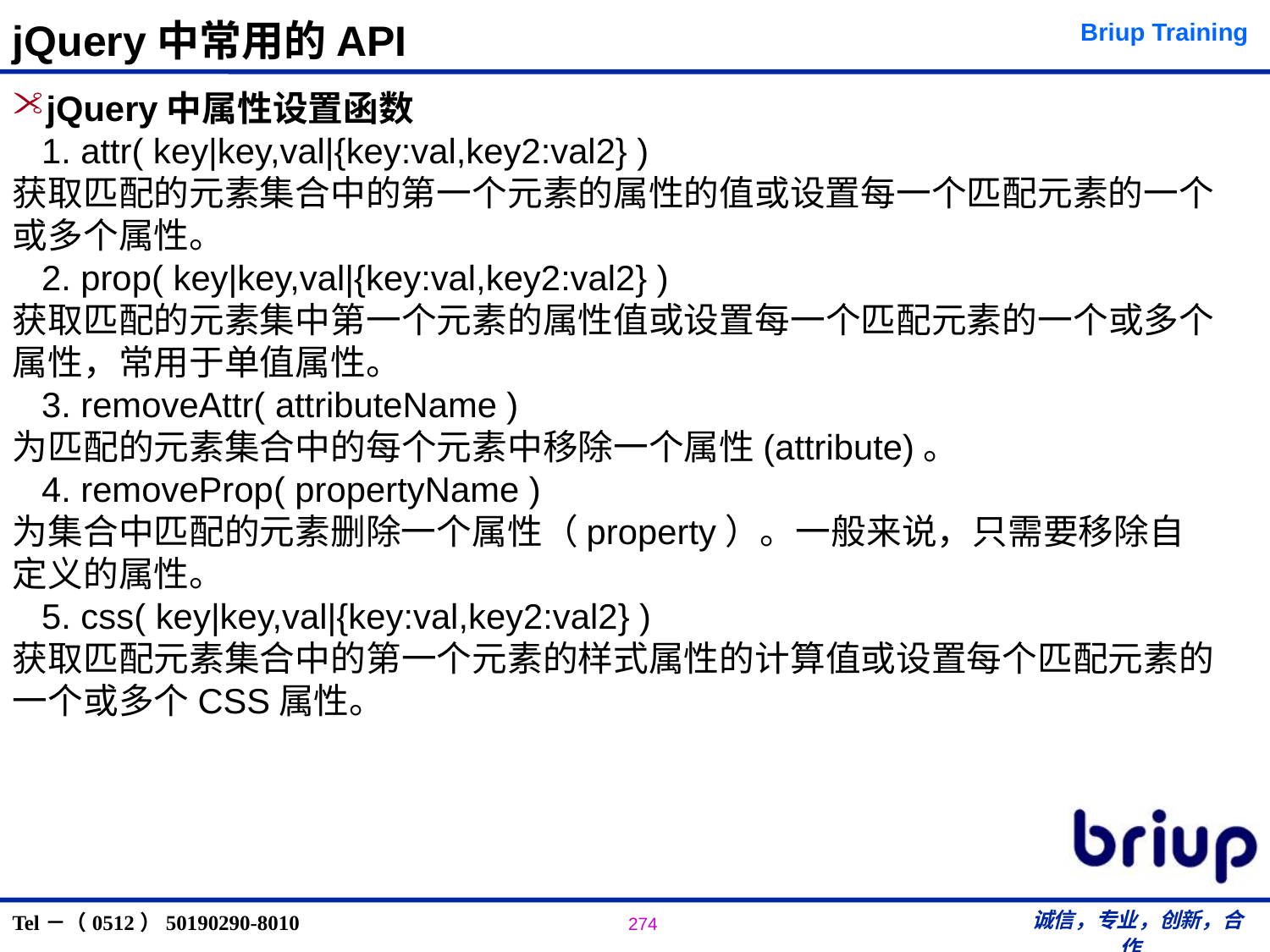

# jQuery中常用的API

jQuery中属性设置函数
   1. attr( key|key,val|{key:val,key2:val2} )
获取匹配的元素集合中的第一个元素的属性的值或设置每一个匹配元素的一个或多个属性。
   2. prop( key|key,val|{key:val,key2:val2} )
获取匹配的元素集中第一个元素的属性值或设置每一个匹配元素的一个或多个属性，常用于单值属性。
   3. removeAttr( attributeName )
为匹配的元素集合中的每个元素中移除一个属性(attribute)。
   4. removeProp( propertyName )
为集合中匹配的元素删除一个属性（property）。一般来说，只需要移除自定义的属性。
   5. css( key|key,val|{key:val,key2:val2} )
获取匹配元素集合中的第一个元素的样式属性的计算值或设置每个匹配元素的一个或多个CSS属性。